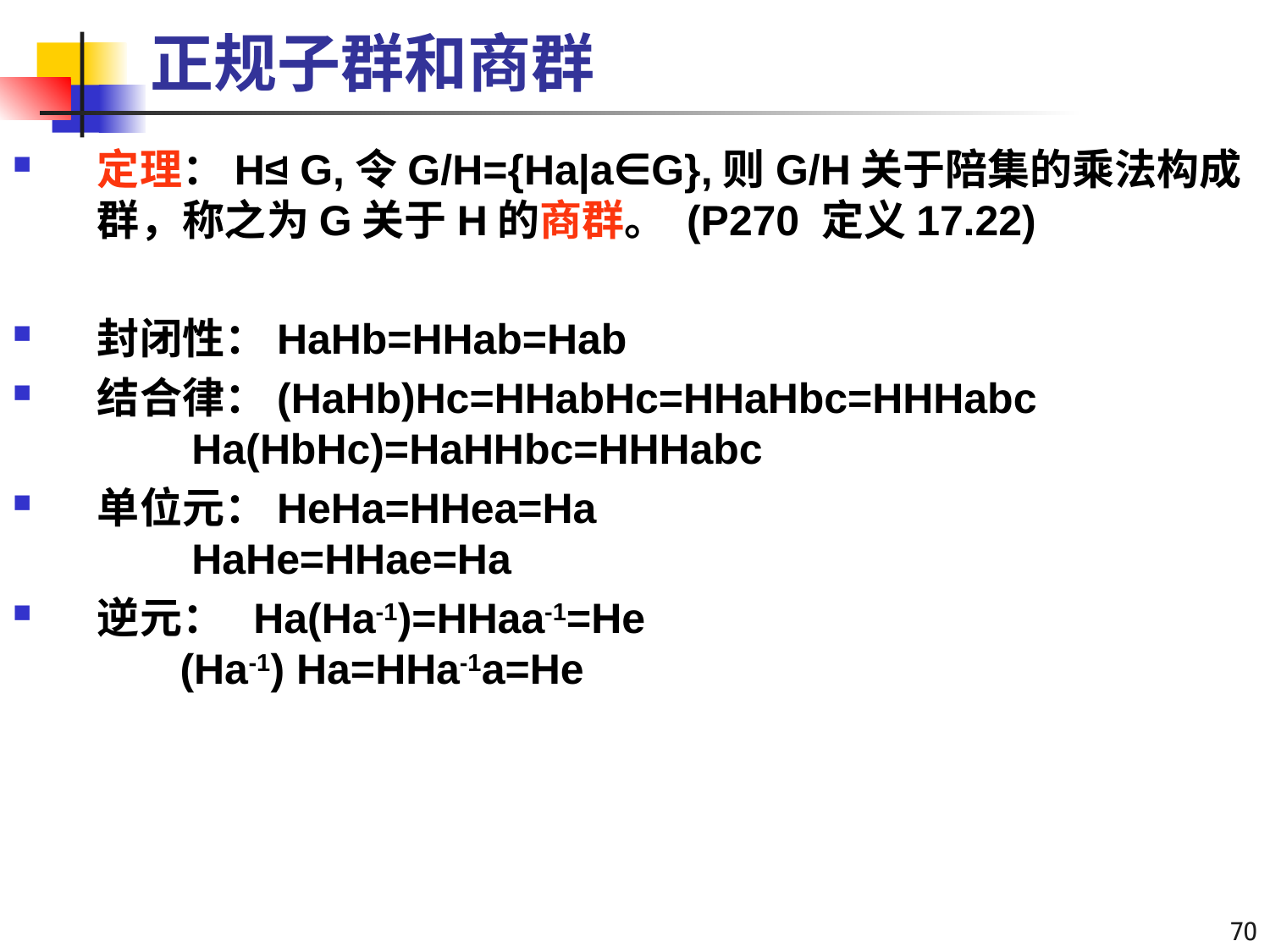

# 正规子群和商群
定理：H≤ G,令G/H={Ha|a∈G},则G/H关于陪集的乘法构成群，称之为G关于H的商群。 (P270 定义17.22)

封闭性：HaHb=HHab=Hab
结合律：(HaHb)Hc=HHabHc=HHaHbc=HHHabc
        Ha(HbHc)=HaHHbc=HHHabc
单位元：HeHa=HHea=Ha
        HaHe=HHae=Ha
逆元：  Ha(Ha-1)=HHaa-1=He
       (Ha-1) Ha=HHa-1a=He

70